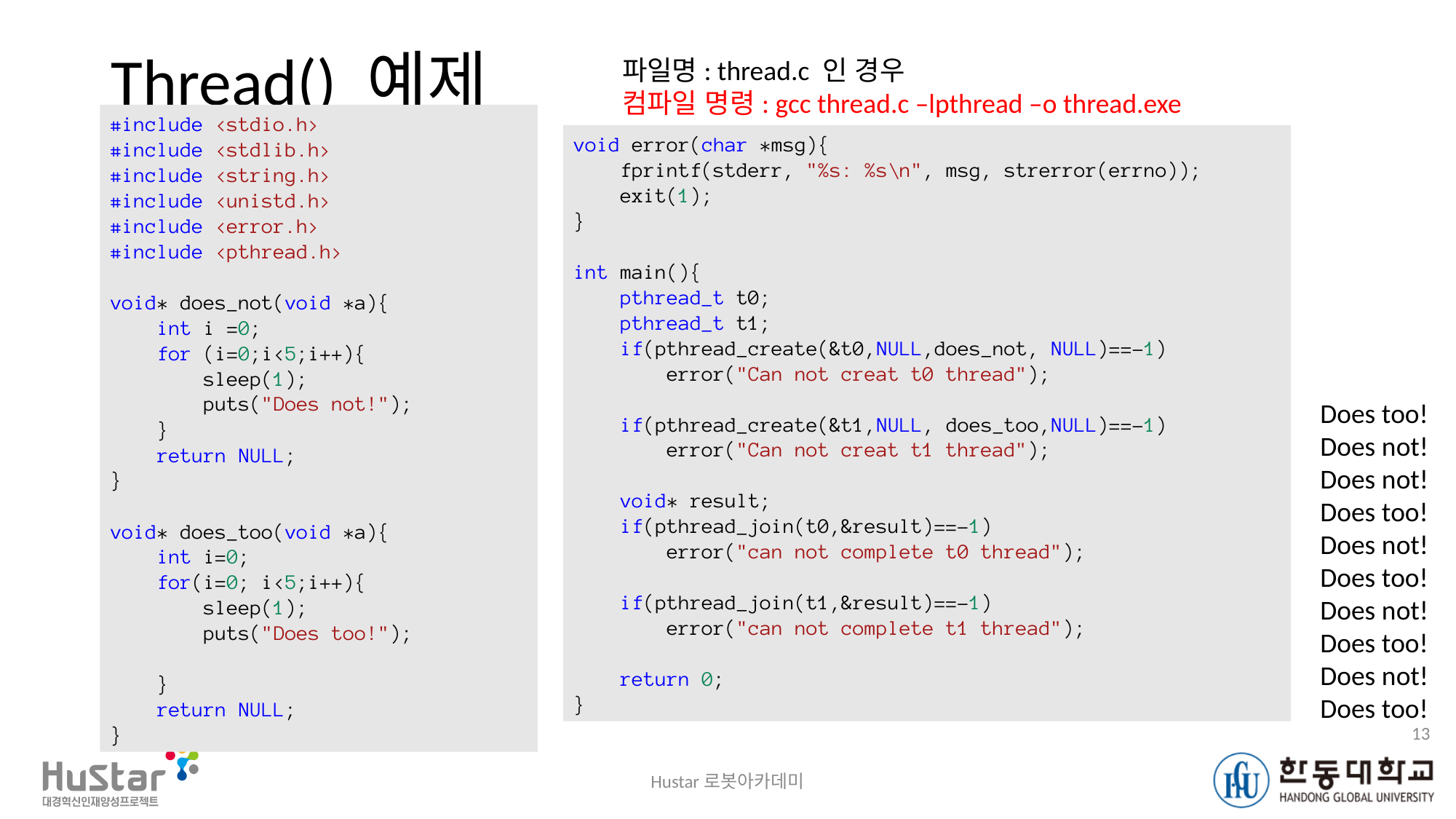

# Thread() 예제
파일명: thread.c 인 경우
컴파일 명령: gcc thread.c –lpthread –o thread.exe
#include <stdio.h>
#include <stdlib.h>
#include <string.h>
#include <unistd.h>
#include <error.h>
#include <pthread.h>
void* does_not(void *a){
    int i =0;
    for (i=0;i<5;i++){
        sleep(1);
        puts("Does not!");
    }
    return NULL;
}
void* does_too(void *a){
    int i=0;
    for(i=0; i<5;i++){
        sleep(1);
        puts("Does too!");
    }
    return NULL;
}
void error(char *msg){
    fprintf(stderr, "%s: %s\n", msg, strerror(errno));
    exit(1);
}

int main(){
    pthread_t t0;
    pthread_t t1;
    if(pthread_create(&t0,NULL,does_not, NULL)==-1)
        error("Can not creat t0 thread");

    if(pthread_create(&t1,NULL, does_too,NULL)==-1)
        error("Can not creat t1 thread");

    void* result;
    if(pthread_join(t0,&result)==-1)
        error("can not complete t0 thread");

    if(pthread_join(t1,&result)==-1)
        error("can not complete t1 thread");

    return 0;
}

Does too!
Does not!
Does not!
Does too!
Does not!
Does too!
Does not!
Does too!
Does not!
Does too!
13
Hustar로봇아카데미